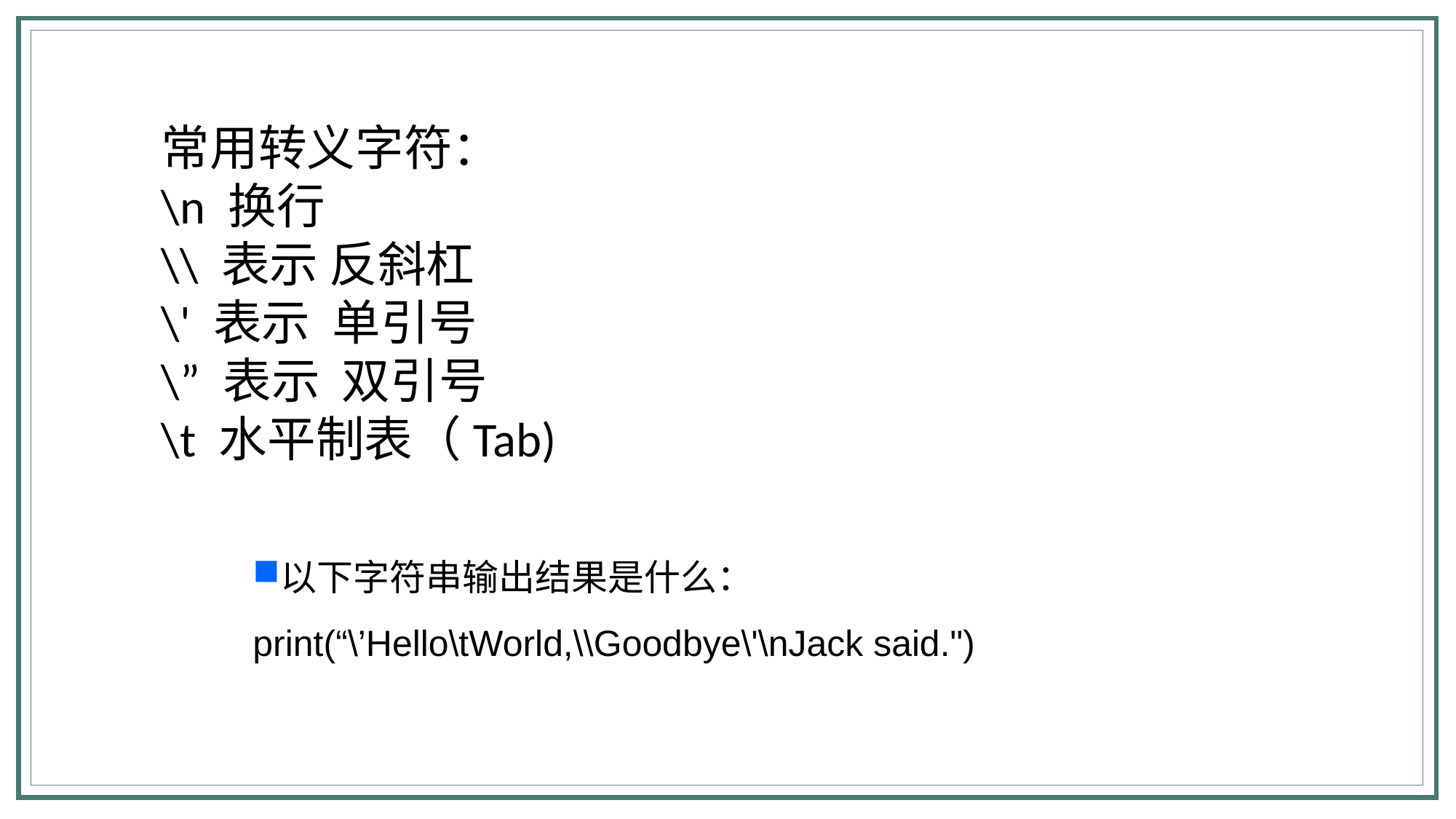

常用转义字符：
\n 换行
\\ 表示 反斜杠
\' 表示  单引号
\” 表示  双引号
\t 水平制表（Tab)
以下字符串输出结果是什么：
print(“\’Hello\tWorld,\\Goodbye\'\nJack said.")